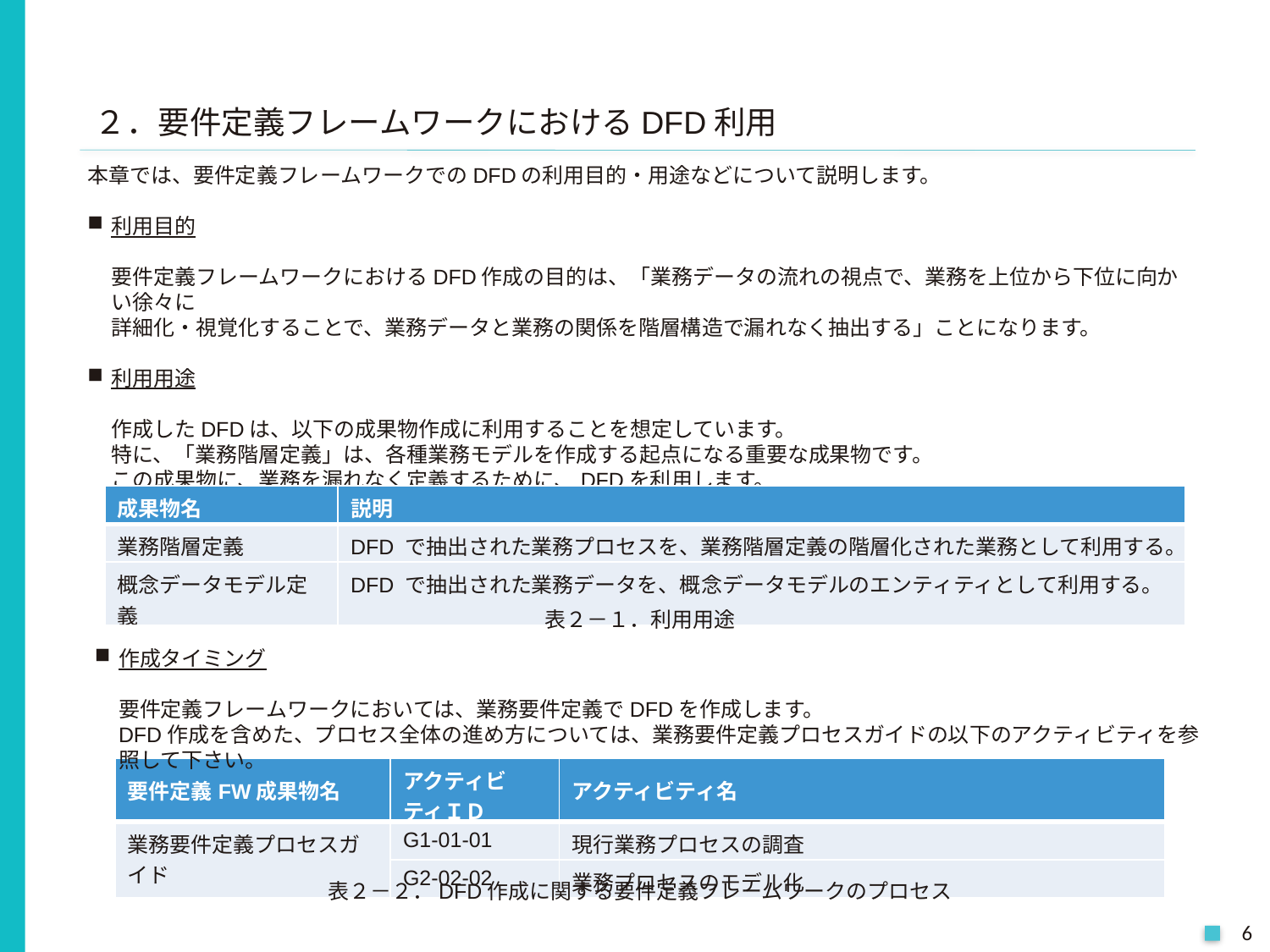

２．要件定義フレームワークにおけるDFD利用
本章では、要件定義フレームワークでのDFDの利用目的・用途などについて説明します。

利用目的
要件定義フレームワークにおけるDFD作成の目的は、「業務データの流れの視点で、業務を上位から下位に向かい徐々に
詳細化・視覚化することで、業務データと業務の関係を階層構造で漏れなく抽出する」ことになります。

利用用途
作成したDFDは、以下の成果物作成に利用することを想定しています。
特に、「業務階層定義」は、各種業務モデルを作成する起点になる重要な成果物です。
この成果物に、業務を漏れなく定義するために、DFDを利用します。
| 成果物名 | 説明 |
| --- | --- |
| 業務階層定義 | DFD で抽出された業務プロセスを、業務階層定義の階層化された業務として利用する。 |
| 概念データモデル定義 | DFD で抽出された業務データを、概念データモデルのエンティティとして利用する。 |
表２－１．利用用途
作成タイミング
要件定義フレームワークにおいては、業務要件定義でDFDを作成します。
DFD作成を含めた、プロセス全体の進め方については、業務要件定義プロセスガイドの以下のアクティビティを参照して下さい。
| 要件定義FW成果物名 | アクティビティＩＤ | アクティビティ名 |
| --- | --- | --- |
| 業務要件定義プロセスガイド | G1-01-01 | 現行業務プロセスの調査 |
|  | G2-02-02 | 業務プロセスのモデル化 |
表２－２．DFD作成に関する要件定義フレームワークのプロセス
6